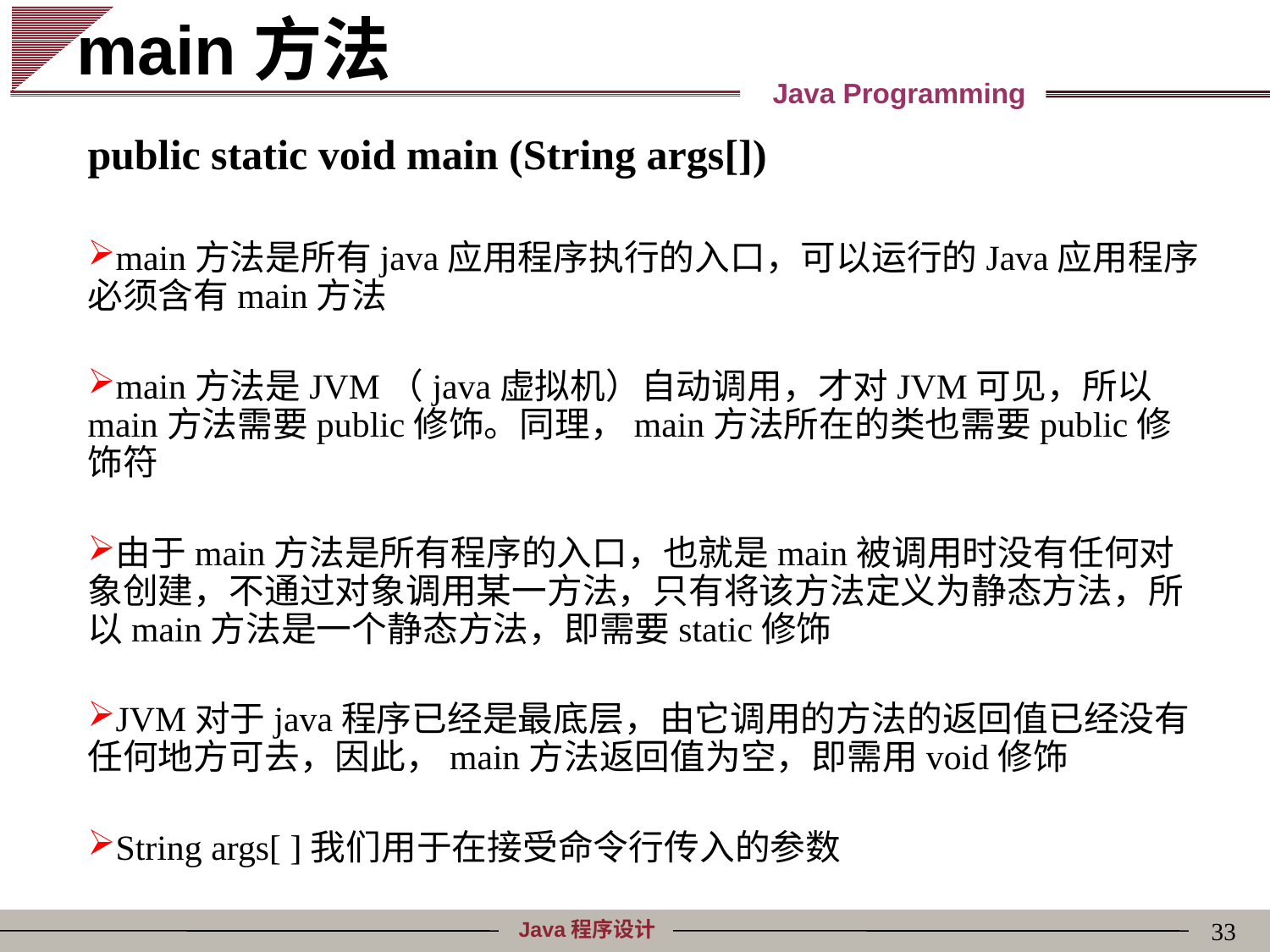

main方法

public static void main (String args[])

main方法是所有java应用程序执行的入口，可以运行的Java应用程序必须含有main方法

main方法是JVM（java虚拟机）自动调用，才对JVM可见，所以main方法需要public修饰。同理，main方法所在的类也需要public修饰符

由于main方法是所有程序的入口，也就是main被调用时没有任何对象创建，不通过对象调用某一方法，只有将该方法定义为静态方法，所以main方法是一个静态方法，即需要static修饰

JVM对于java程序已经是最底层，由它调用的方法的返回值已经没有任何地方可去，因此，main方法返回值为空，即需用void修饰

String args[ ]我们用于在接受命令行传入的参数